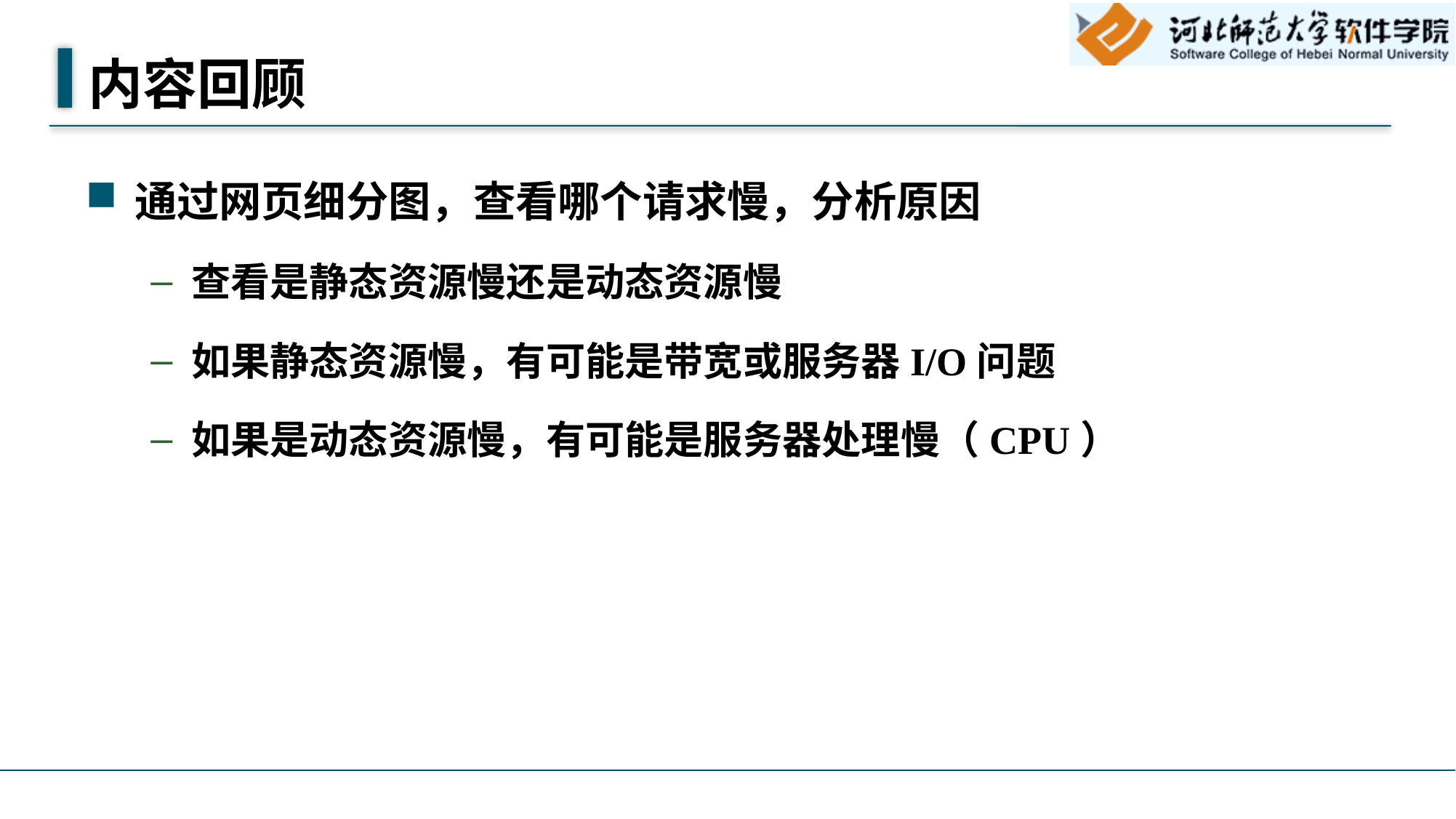

# 内容回顾
通过网页细分图，查看哪个请求慢，分析原因
查看是静态资源慢还是动态资源慢
如果静态资源慢，有可能是带宽或服务器I/O问题
如果是动态资源慢，有可能是服务器处理慢（CPU）